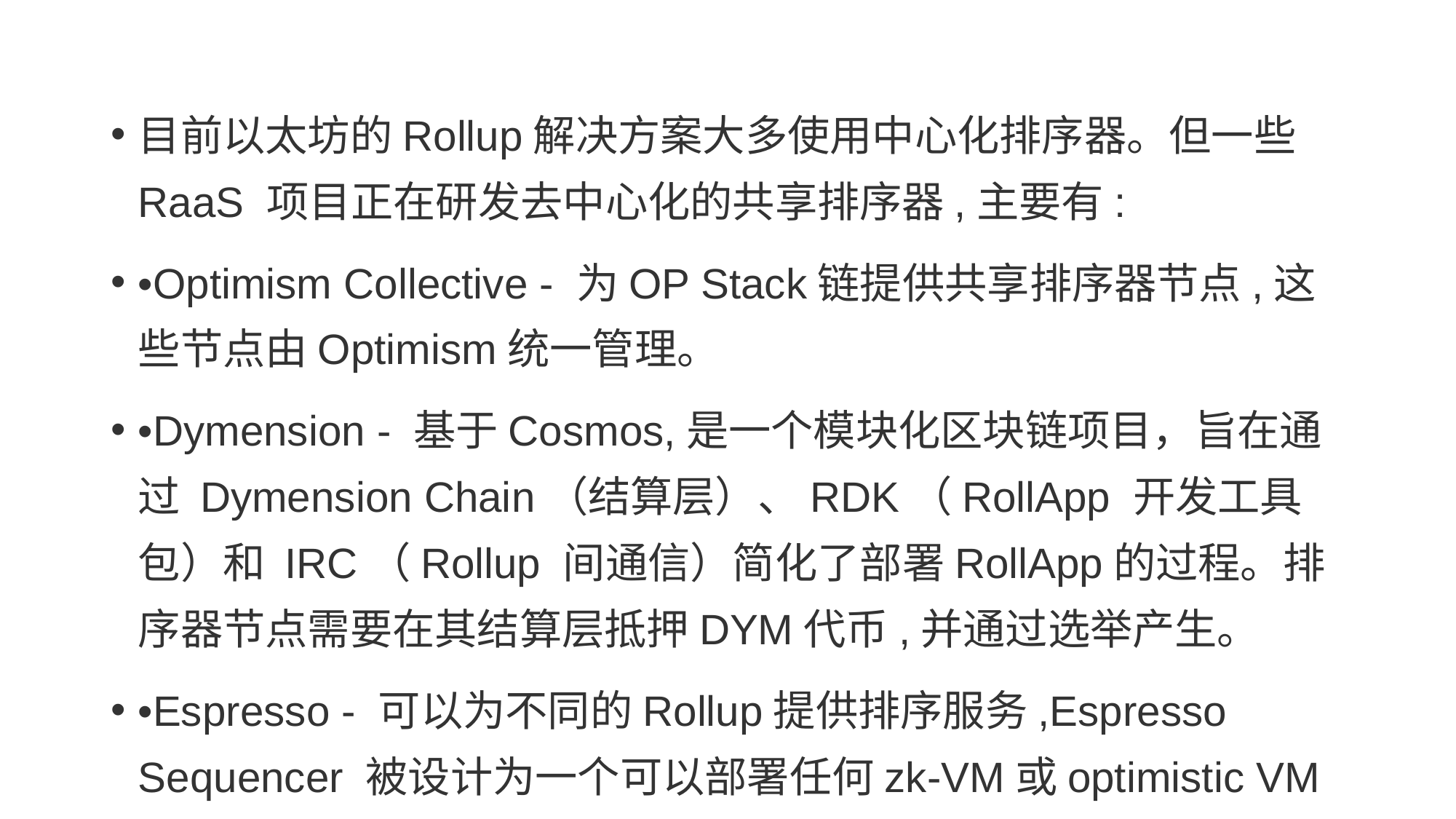

目前以太坊的Rollup解决方案大多使用中心化排序器。但一些 RaaS 项目正在研发去中心化的共享排序器,主要有:
•Optimism Collective - 为OP Stack链提供共享排序器节点,这些节点由Optimism统一管理。
•Dymension - 基于Cosmos,是一个模块化区块链项目，旨在通过 Dymension Chain（结算层）、RDK（RollApp 开发工具包）和 IRC（Rollup 间通信）简化了部署RollApp的过程。排序器节点需要在其结算层抵押DYM代币,并通过选举产生。
•Espresso - 可以为不同的Rollup提供排序服务,Espresso Sequencer 被设计为一个可以部署任何zk-VM或optimistic VM的平台。未来可作为跨链互操作层,支持多种虚拟机。
去中心化共享排序器的优势在于可以服务多个Rollup,提高资源利用效率。同时也更可靠,避免单点故障，同时，基于抵押和POS等机制可以确保节点的可靠性。
总体来说,共享排序器是实现多链互操作、跨链通信的关键基础设施。随着技术的成熟,预计未来去中心化的共享排序器会逐渐取代中心化排序器,为Rollup和Layer 2的发展提供强大支持。